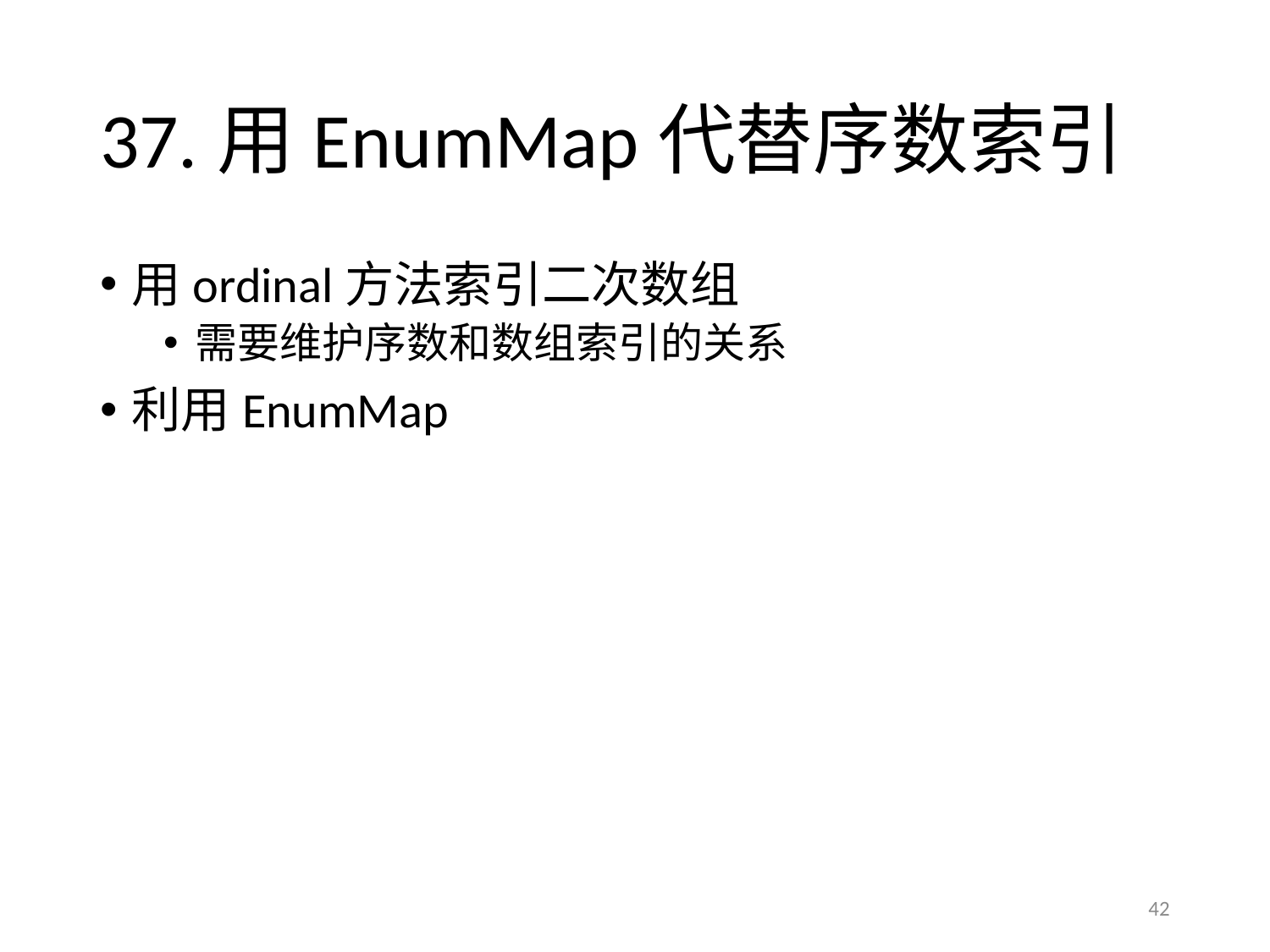

# 37.用EnumMap代替序数索引
用ordinal方法索引二次数组
需要维护序数和数组索引的关系
利用EnumMap

42